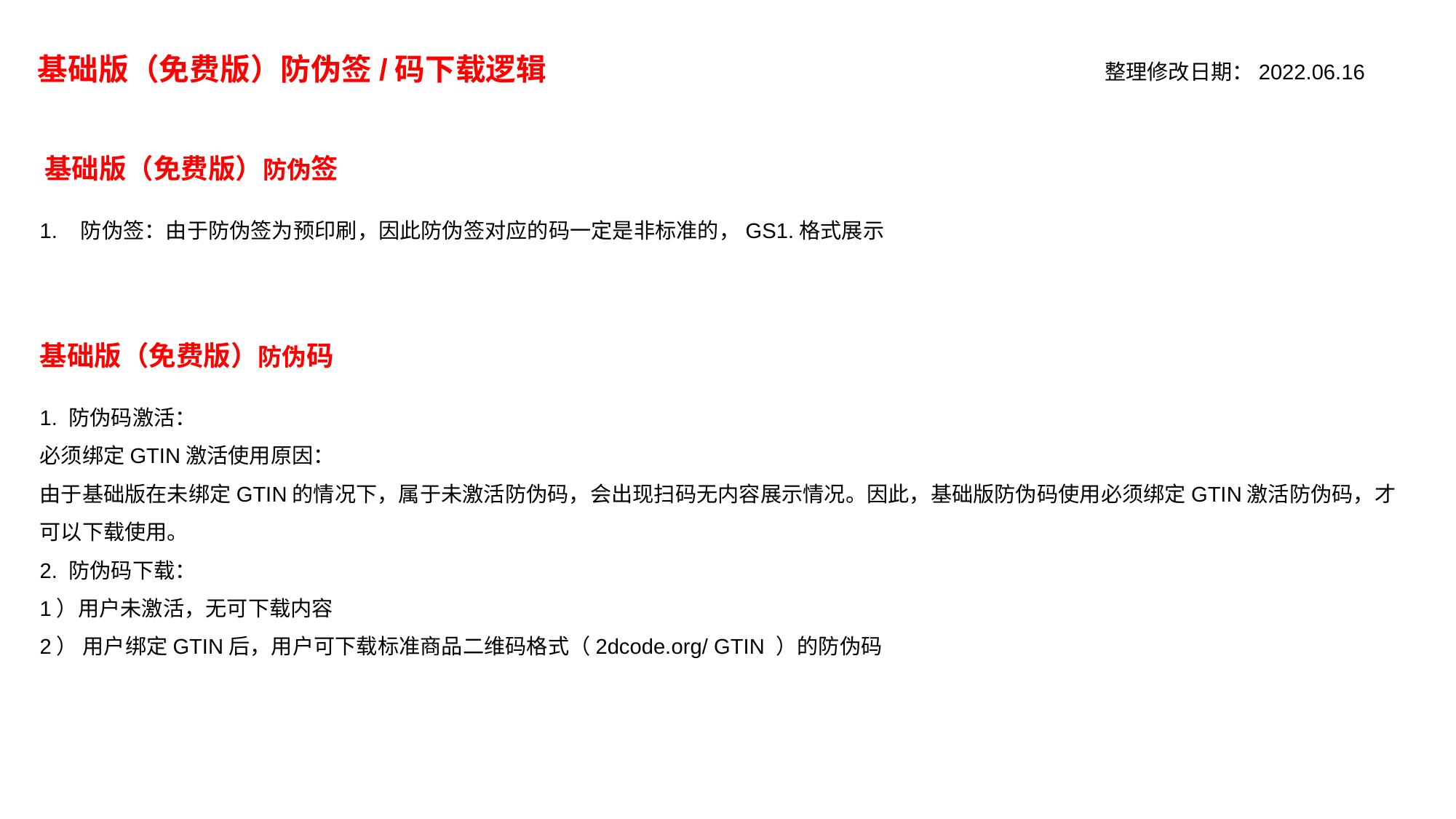

整理修改日期：2022.06.16
基础版（免费版）防伪签/码下载逻辑
基础版（免费版）防伪签
防伪签：由于防伪签为预印刷，因此防伪签对应的码一定是非标准的，GS1.格式展示
基础版（免费版）防伪码
1. 防伪码激活：
必须绑定GTIN激活使用原因：
由于基础版在未绑定GTIN的情况下，属于未激活防伪码，会出现扫码无内容展示情况。因此，基础版防伪码使用必须绑定GTIN激活防伪码，才可以下载使用。
2. 防伪码下载：
1）用户未激活，无可下载内容
2） 用户绑定GTIN后，用户可下载标准商品二维码格式（2dcode.org/ GTIN ）的防伪码